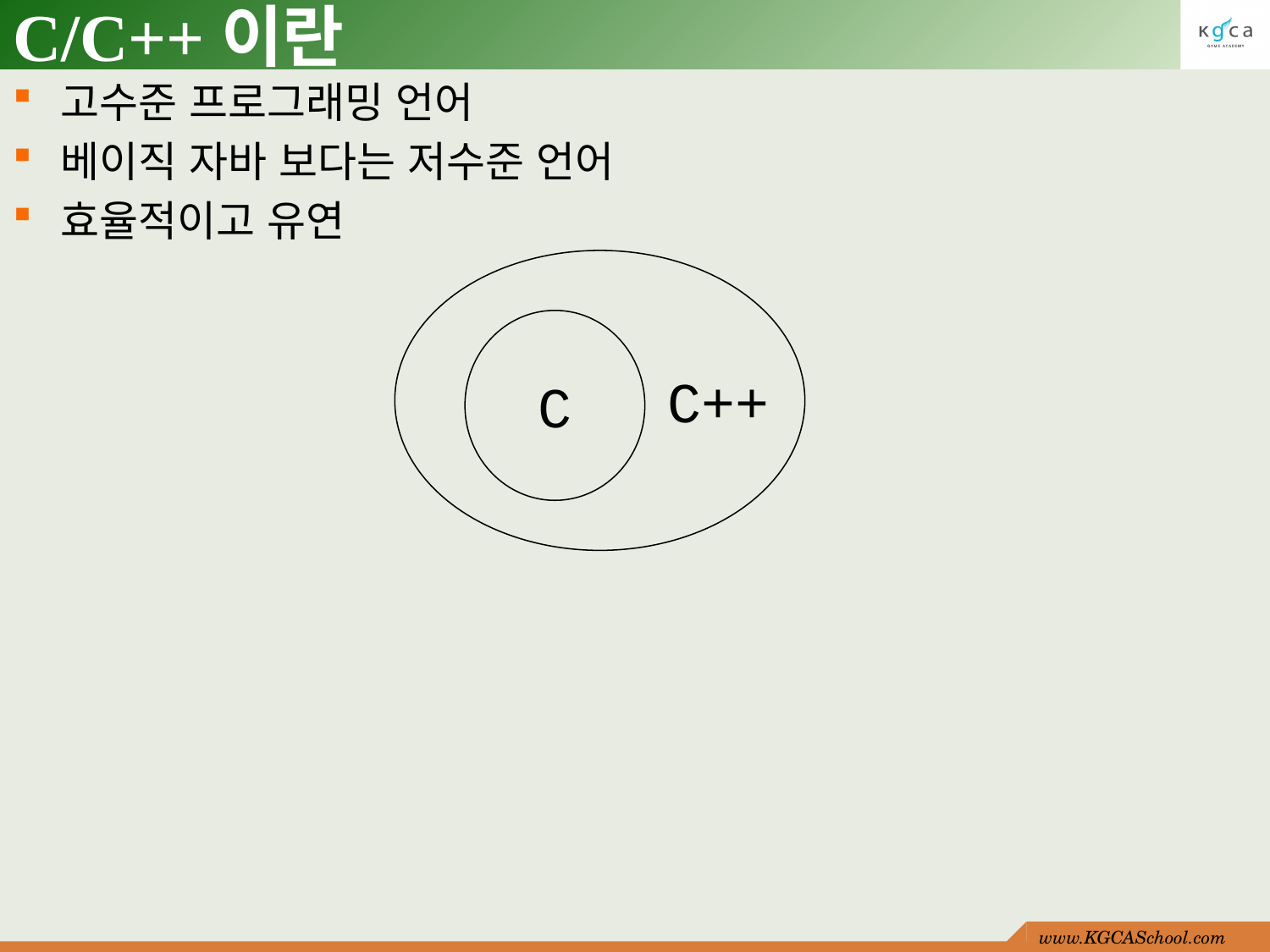

# C/C++이란
고수준 프로그래밍 언어
베이직 자바 보다는 저수준 언어
효율적이고 유연
       C++
C